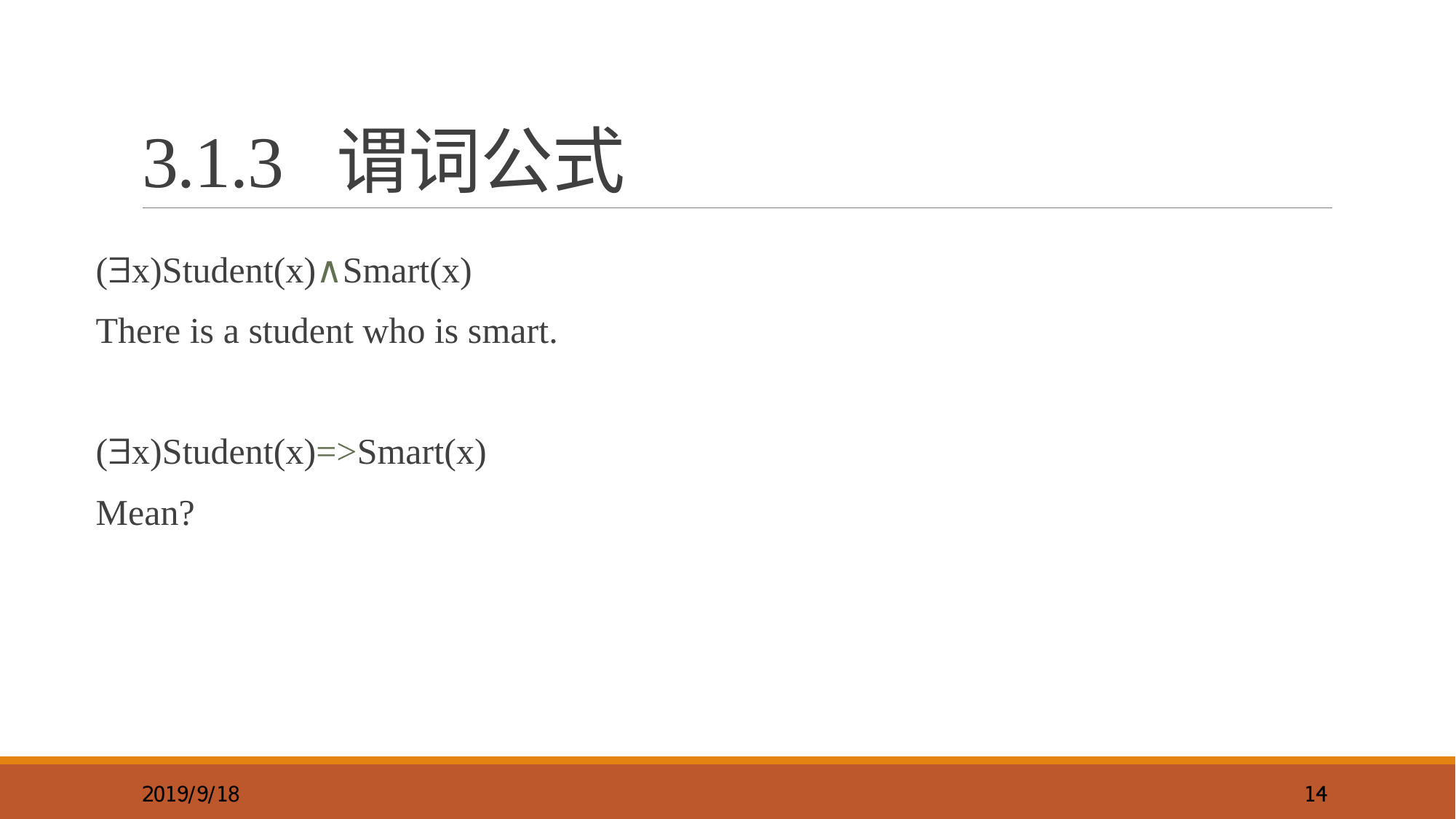

14
# 3.1.3  谓词公式
(∃x)Student(x)∧Smart(x)
There is a student who is smart.

(∃x)Student(x)=>Smart(x)
Mean?

2019/9/18